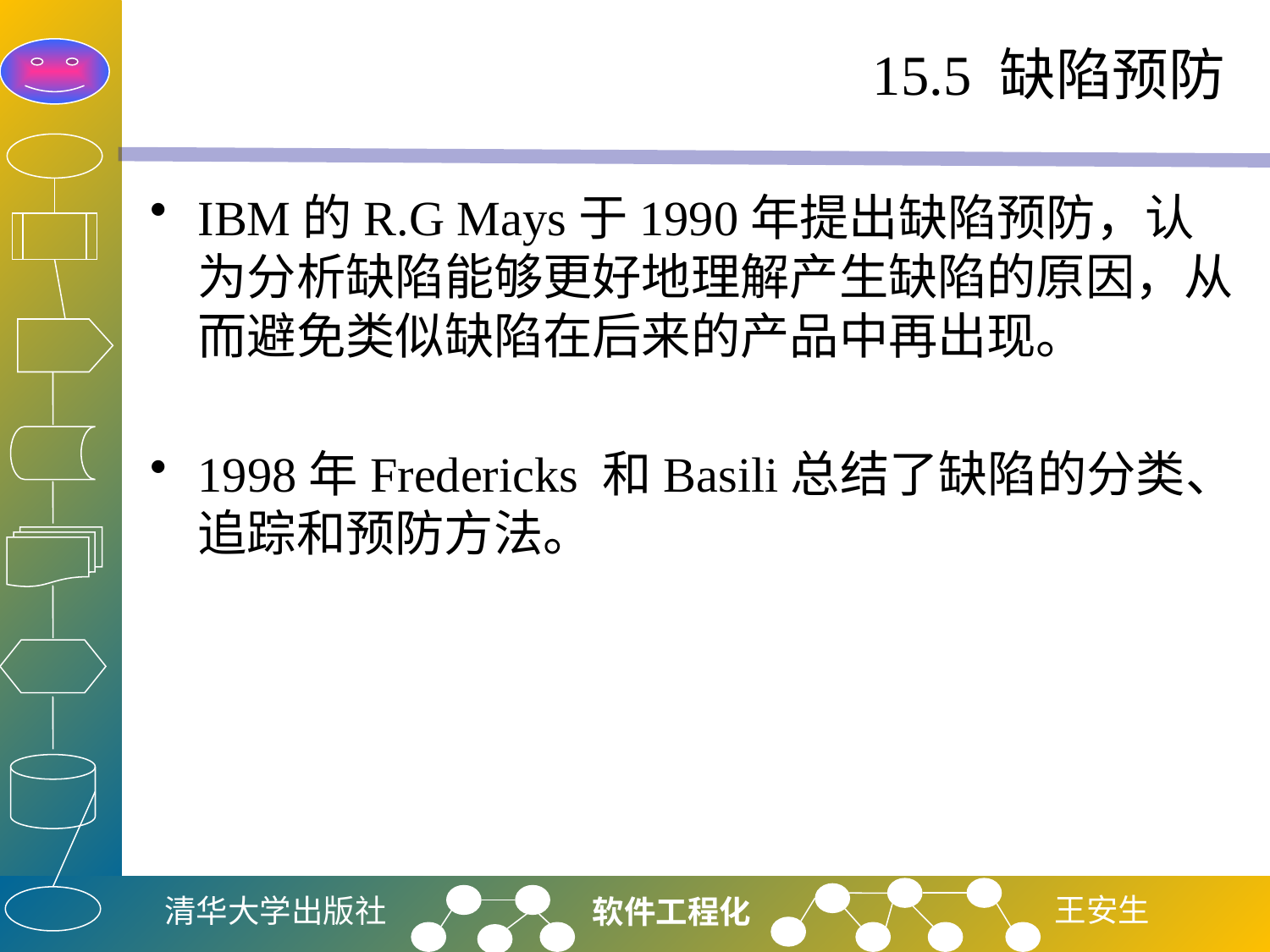

# 15.5 缺陷预防
IBM的R.G Mays于1990年提出缺陷预防，认为分析缺陷能够更好地理解产生缺陷的原因，从而避免类似缺陷在后来的产品中再出现。

1998年Fredericks 和Basili总结了缺陷的分类、追踪和预防方法。